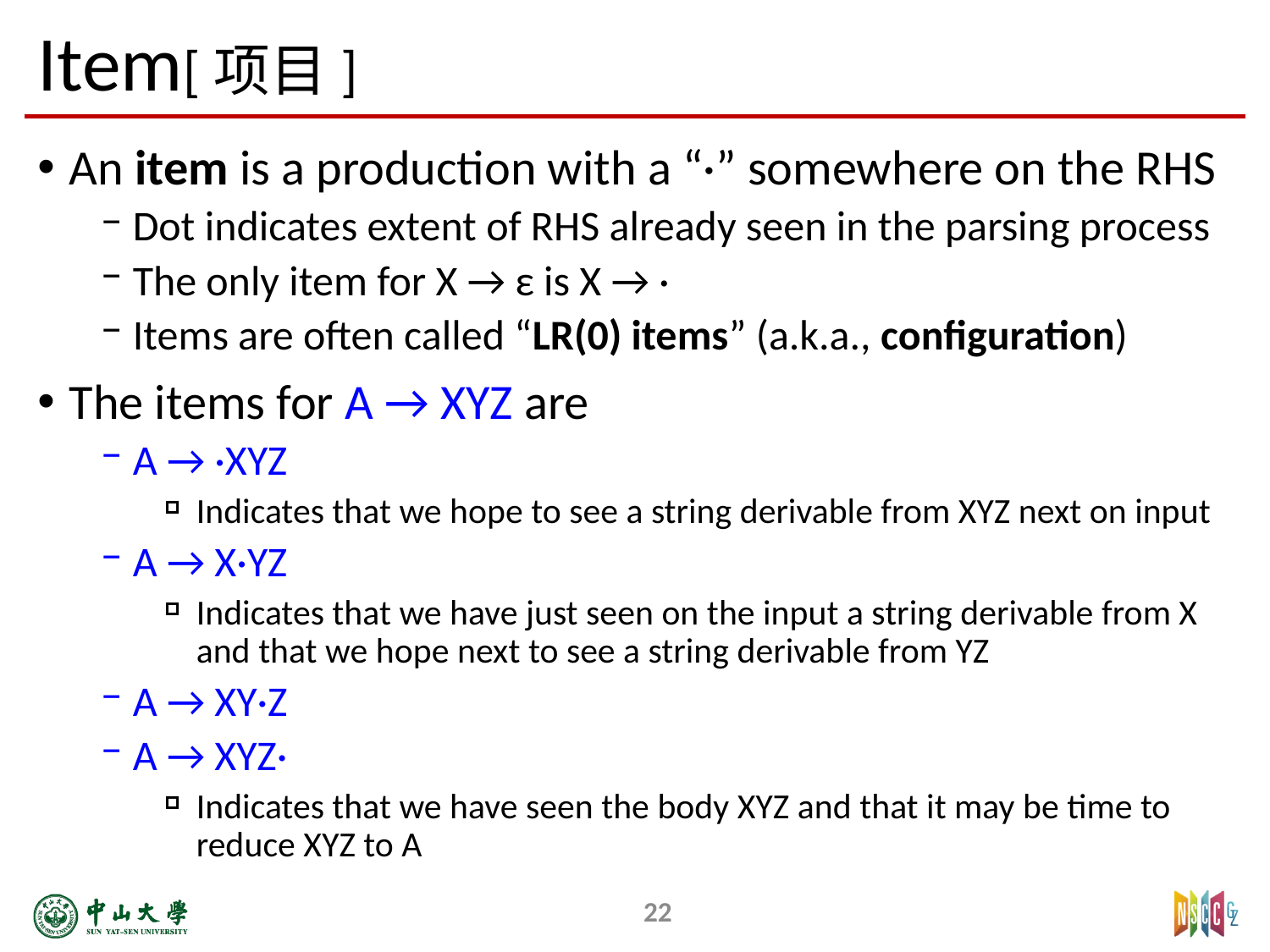

# Item[项目]
An item is a production with a “·” somewhere on the RHS
Dot indicates extent of RHS already seen in the parsing process
The only item for X → ε is X → ·
Items are often called “LR(0) items” (a.k.a., configuration)
The items for A → XYZ are
A → ·XYZ
Indicates that we hope to see a string derivable from XYZ next on input
A → X·YZ
Indicates that we have just seen on the input a string derivable from X and that we hope next to see a string derivable from YZ
A → XY·Z
A → XYZ·
Indicates that we have seen the body XYZ and that it may be time to reduce XYZ to A
22